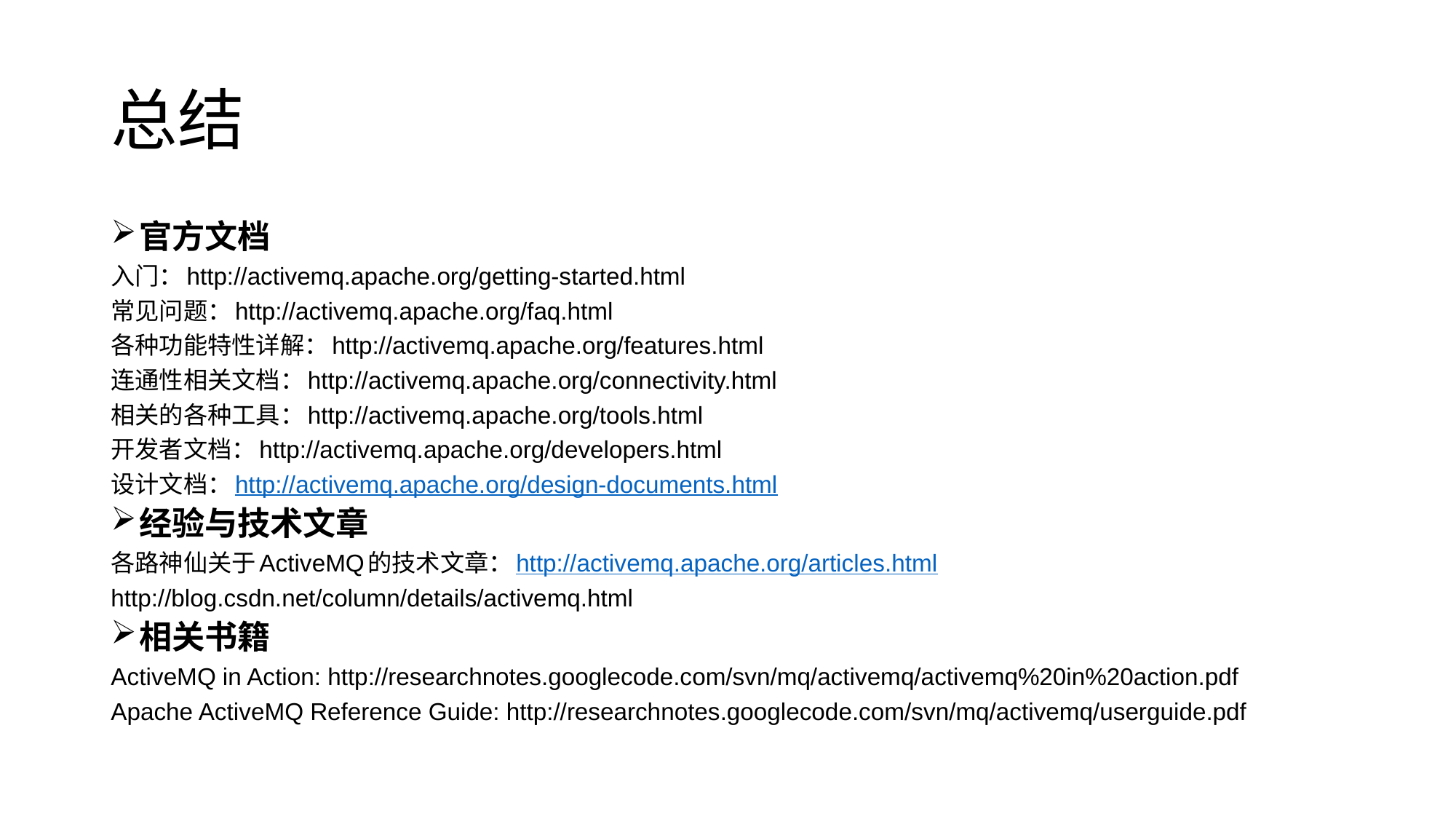

# 总结
官方文档
入门：http://activemq.apache.org/getting-started.html
常见问题：http://activemq.apache.org/faq.html
各种功能特性详解：http://activemq.apache.org/features.html
连通性相关文档：http://activemq.apache.org/connectivity.html
相关的各种工具：http://activemq.apache.org/tools.html
开发者文档：http://activemq.apache.org/developers.html
设计文档：http://activemq.apache.org/design-documents.html
经验与技术文章
各路神仙关于ActiveMQ的技术文章：http://activemq.apache.org/articles.html
http://blog.csdn.net/column/details/activemq.html
相关书籍
ActiveMQ in Action: http://researchnotes.googlecode.com/svn/mq/activemq/activemq%20in%20action.pdf
Apache ActiveMQ Reference Guide: http://researchnotes.googlecode.com/svn/mq/activemq/userguide.pdf